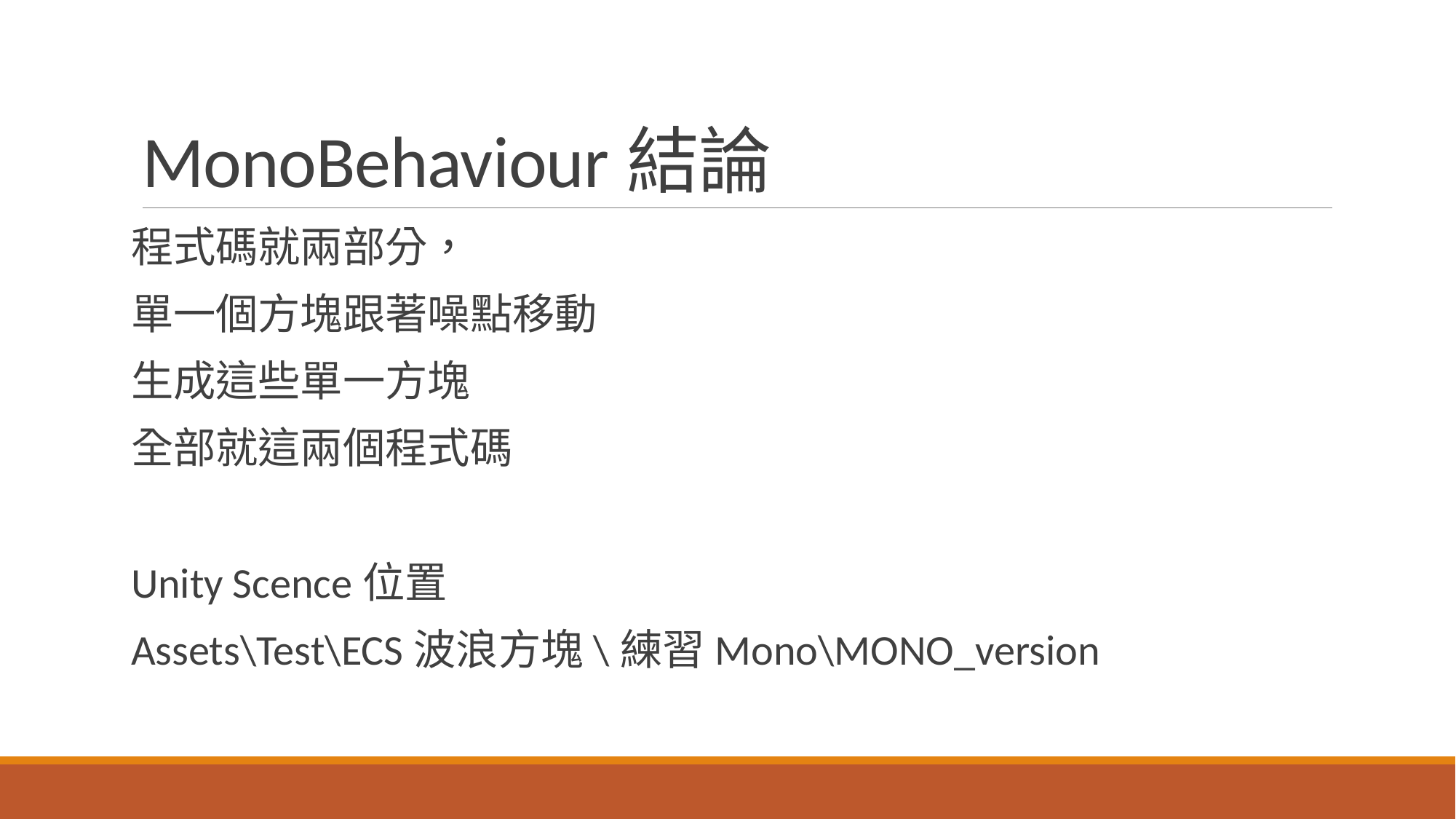

# MonoBehaviour結論
程式碼就兩部分，
單一個方塊跟著噪點移動
生成這些單一方塊
全部就這兩個程式碼

Unity Scence位置
Assets\Test\ECS波浪方塊\練習Mono\MONO_version